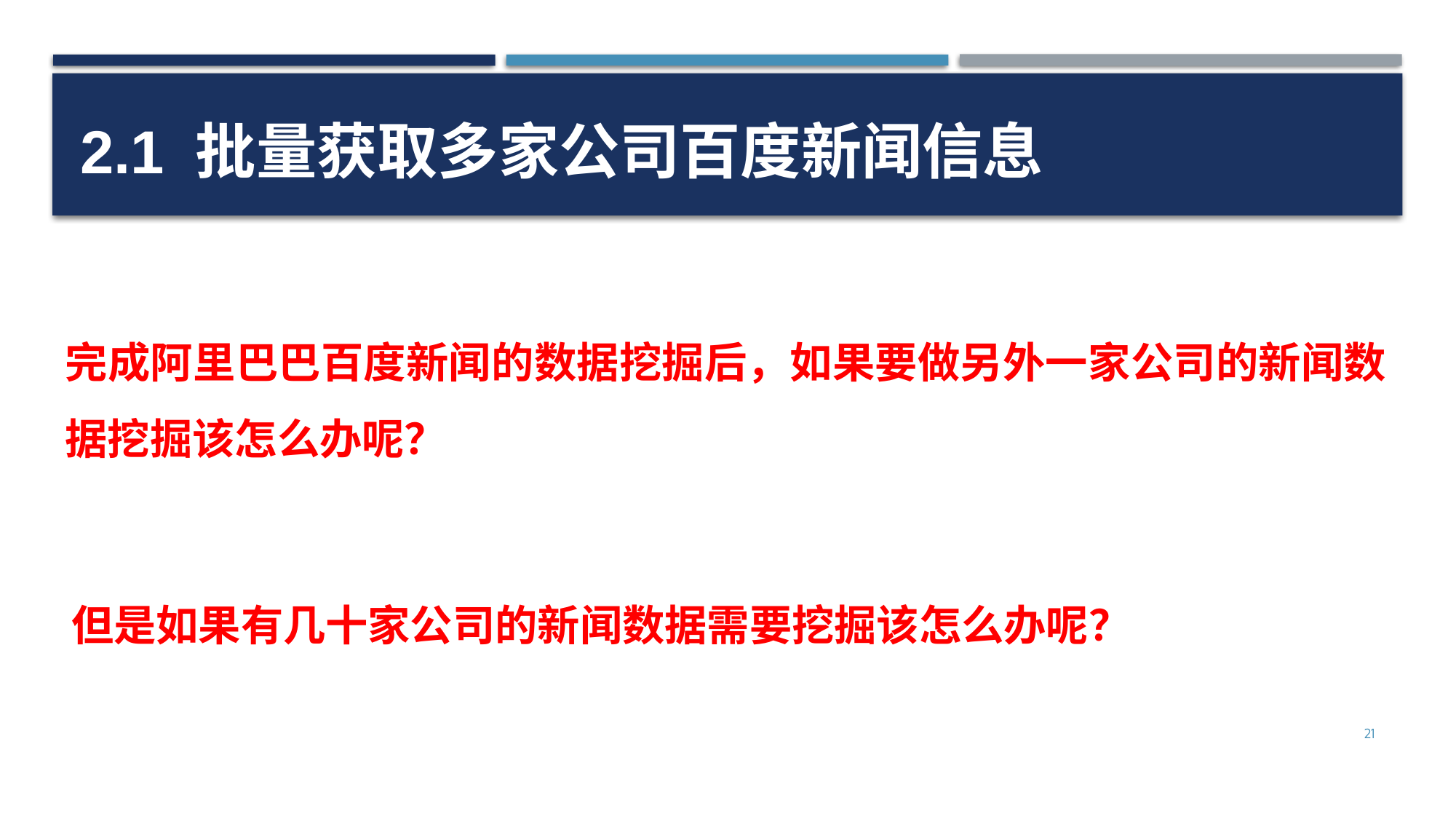

2.1 批量获取多家公司百度新闻信息
完成阿里巴巴百度新闻的数据挖掘后，如果要做另外一家公司的新闻数据挖掘该怎么办呢？
但是如果有几十家公司的新闻数据需要挖掘该怎么办呢？
21